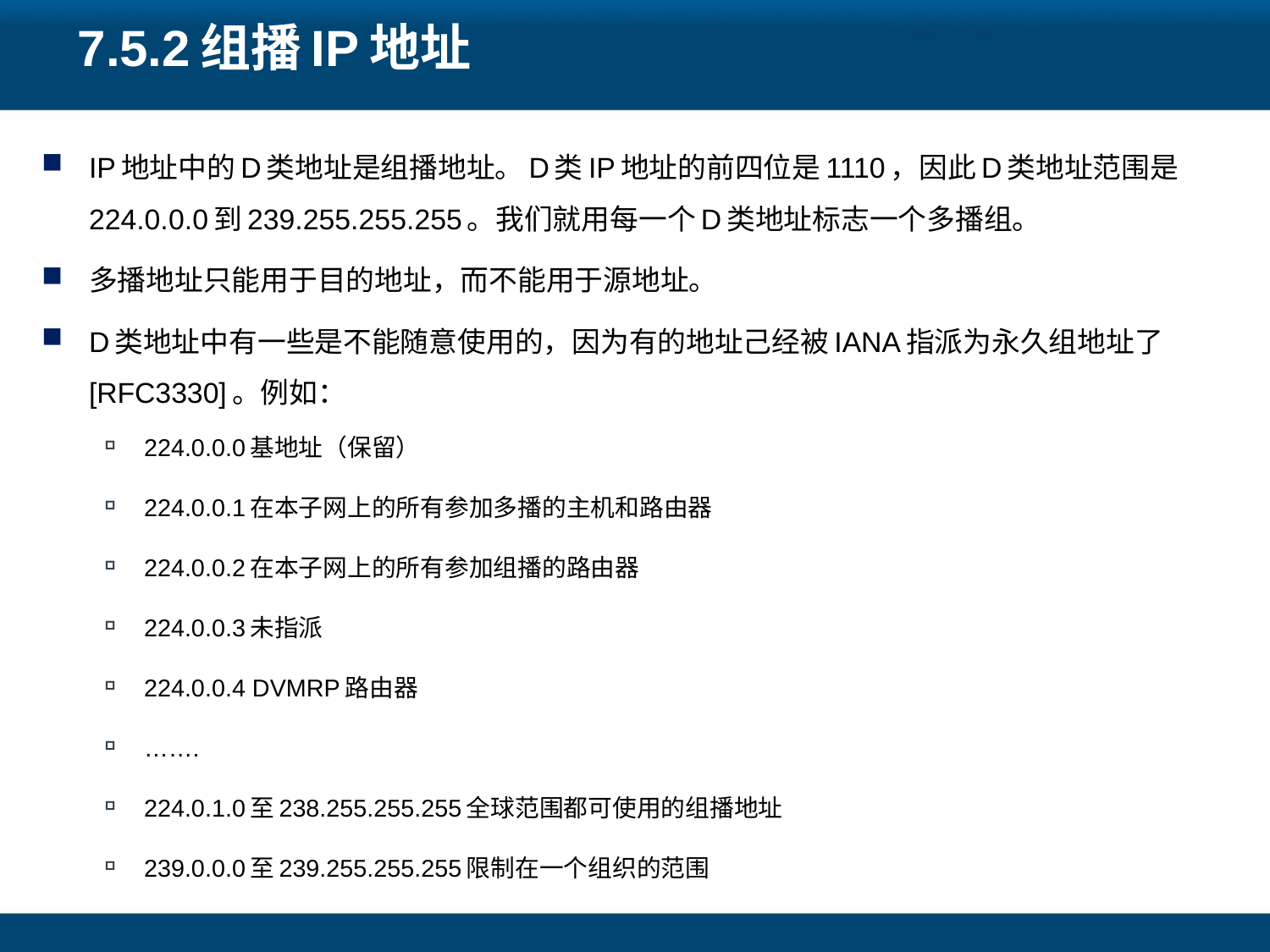

# 7.5.2组播IP地址
IP地址中的D类地址是组播地址。D类IP地址的前四位是1110，因此D类地址范围是224.0.0.0到239.255.255.255。我们就用每一个D类地址标志一个多播组。
多播地址只能用于目的地址，而不能用于源地址。
D类地址中有一些是不能随意使用的，因为有的地址己经被IANA指派为永久组地址了[RFC3330]。例如：
224.0.0.0基地址（保留）
224.0.0.1在本子网上的所有参加多播的主机和路由器
224.0.0.2在本子网上的所有参加组播的路由器
224.0.0.3未指派
224.0.0.4 DVMRP路由器
…….
224.0.1.0至238.255.255.255全球范围都可使用的组播地址
239.0.0.0至239.255.255.255限制在一个组织的范围